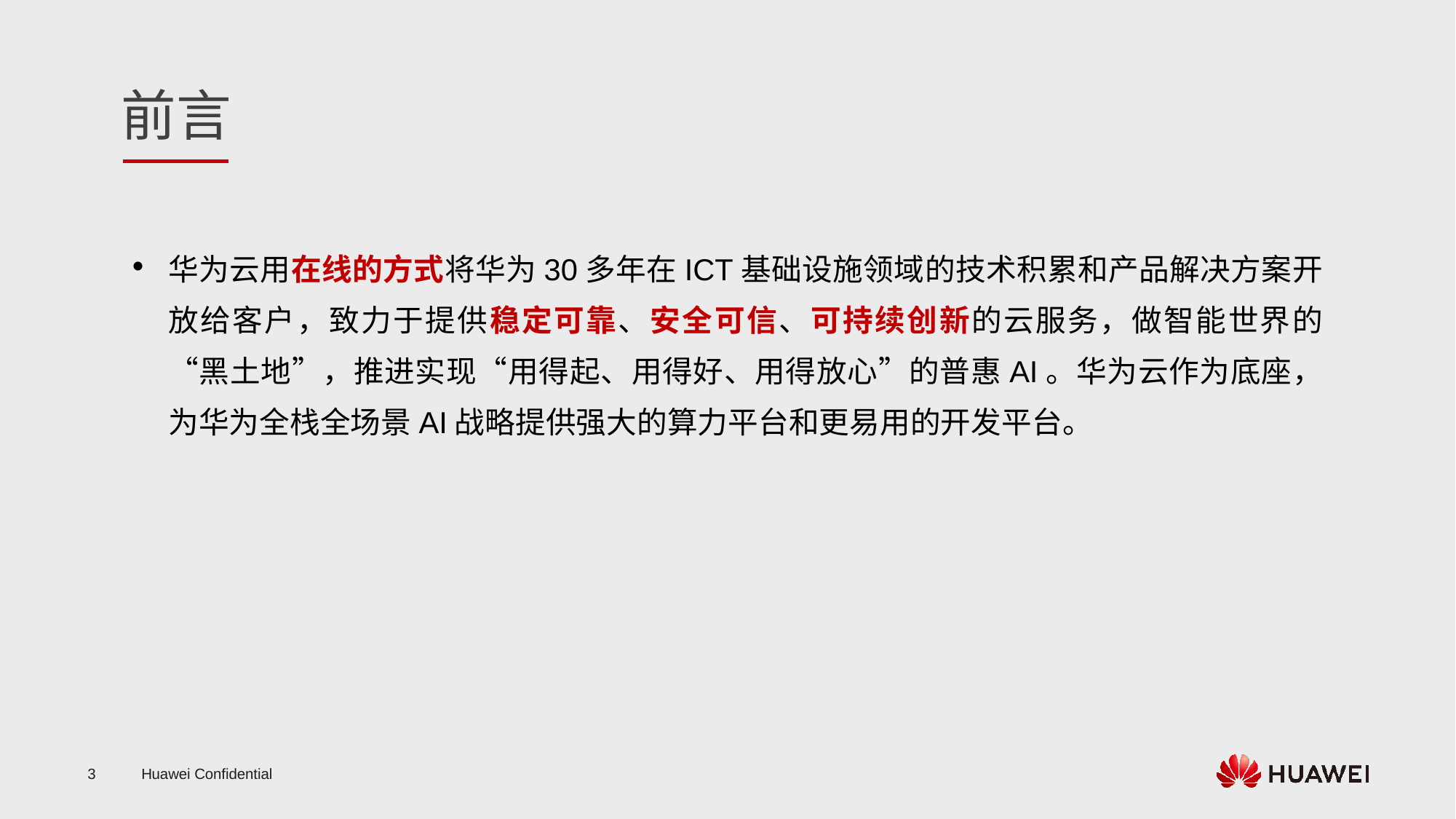

华为云用在线的方式将华为30多年在ICT基础设施领域的技术积累和产品解决方案开放给客户，致力于提供稳定可靠、安全可信、可持续创新的云服务，做智能世界的“黑土地”，推进实现“用得起、用得好、用得放心”的普惠AI。华为云作为底座，为华为全栈全场景AI战略提供强大的算力平台和更易用的开发平台。